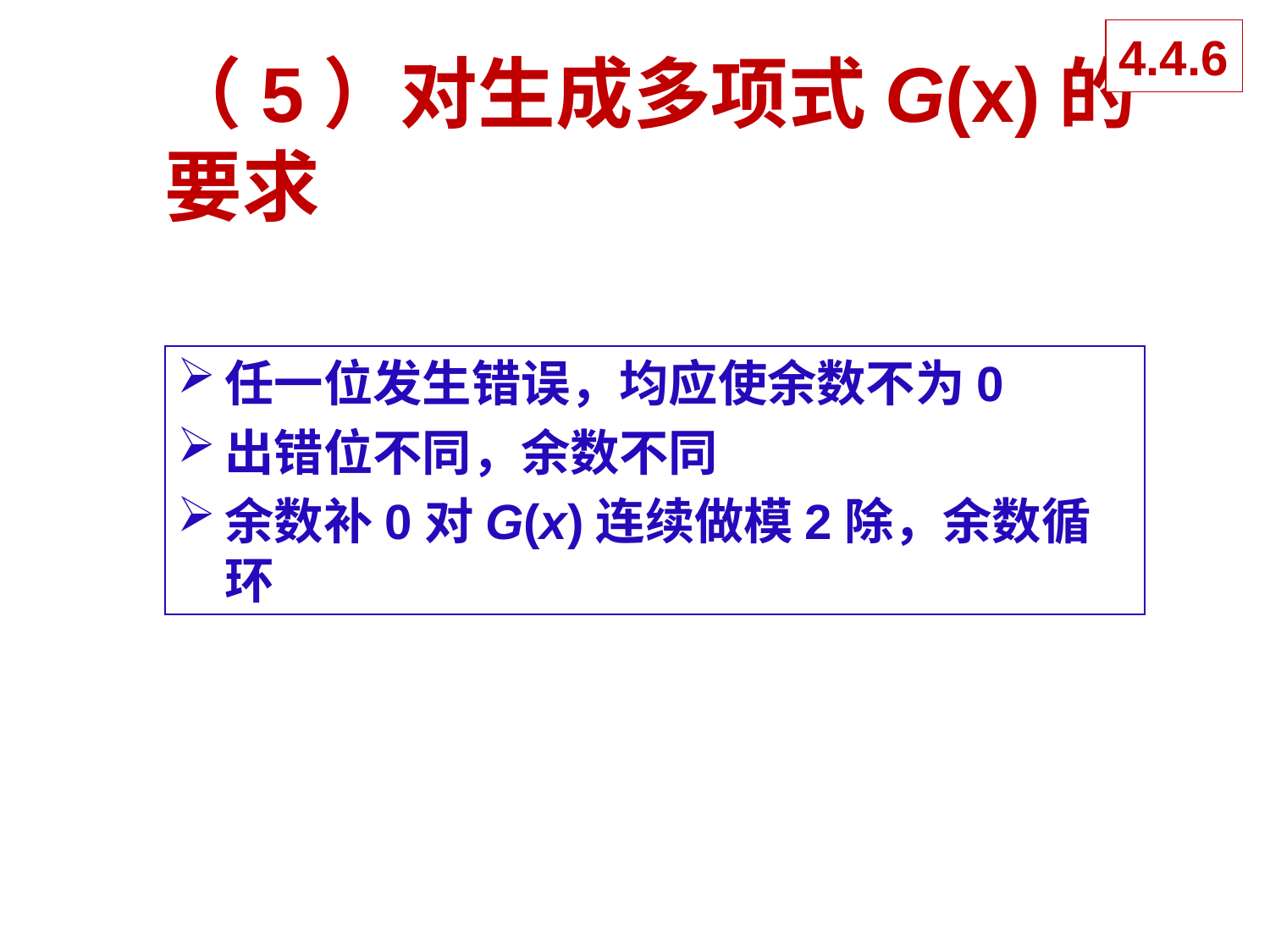

4.4.6
# （5）对生成多项式G(x)的要求
任一位发生错误，均应使余数不为0
出错位不同，余数不同
余数补0对G(x)连续做模2除，余数循环